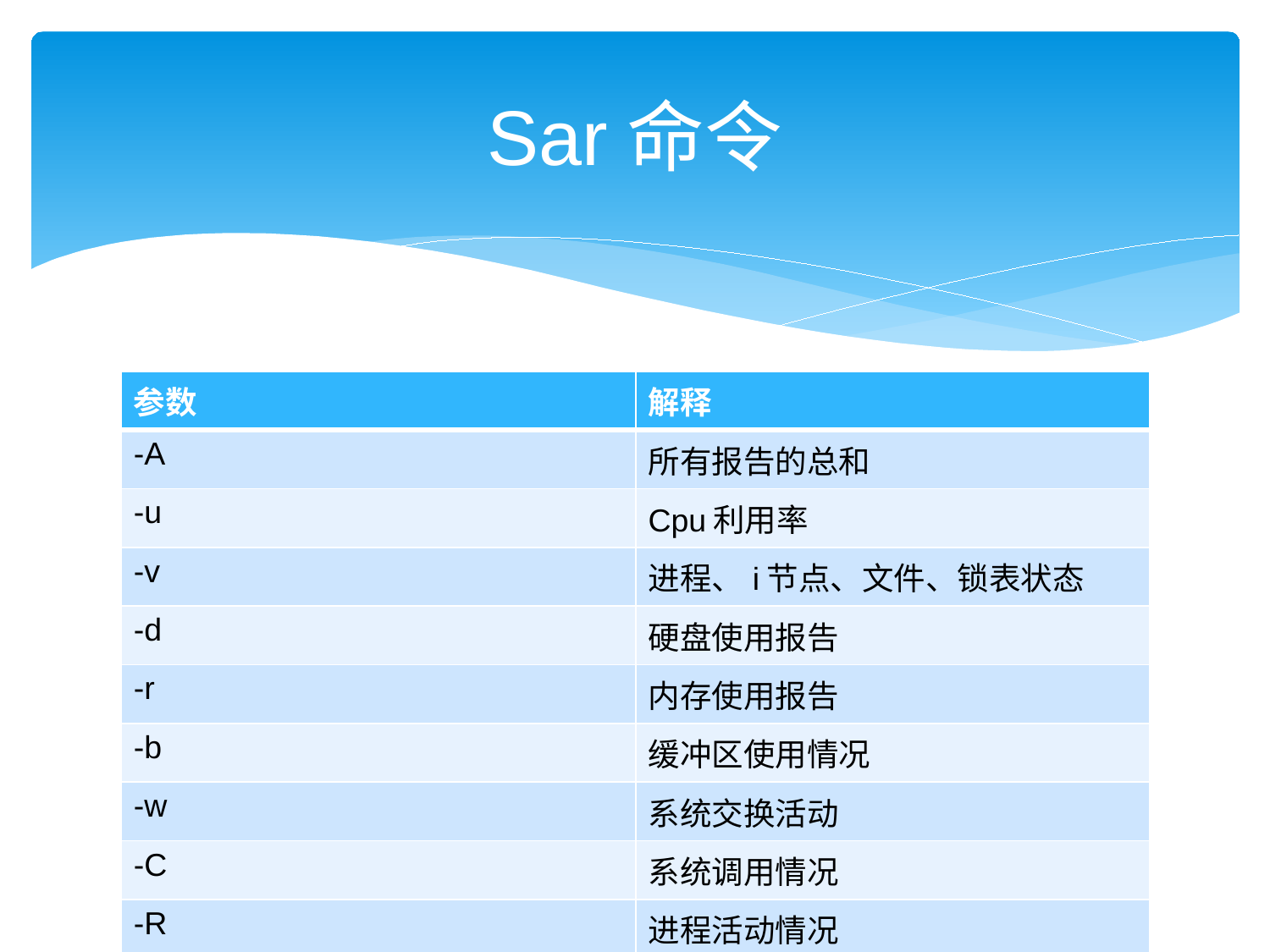

# Sar命令
| 参数 | 解释 |
| --- | --- |
| -A | 所有报告的总和 |
| -u | Cpu利用率 |
| -v | 进程、i节点、文件、锁表状态 |
| -d | 硬盘使用报告 |
| -r | 内存使用报告 |
| -b | 缓冲区使用情况 |
| -w | 系统交换活动 |
| -C | 系统调用情况 |
| -R | 进程活动情况 |